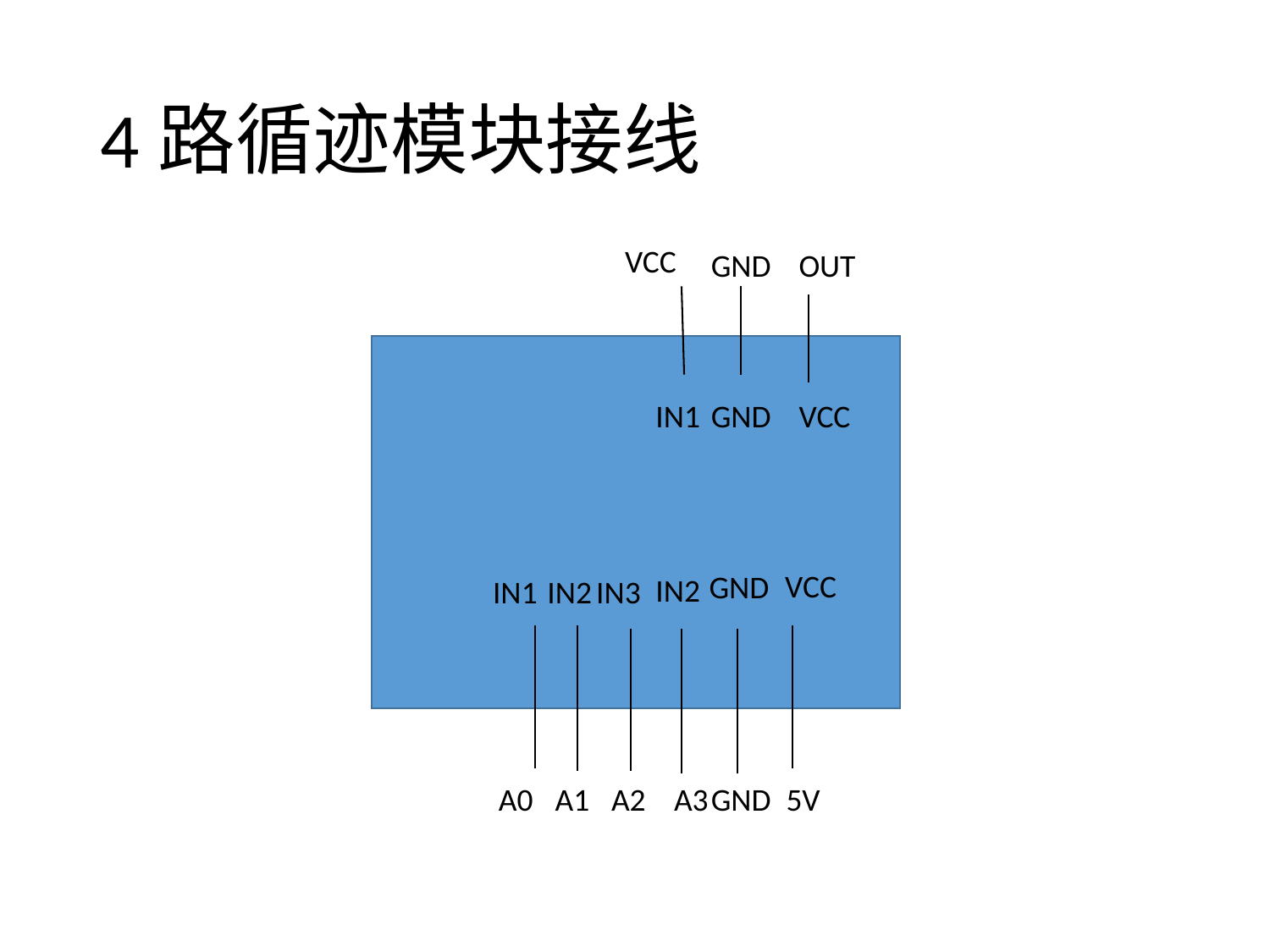

# 4路循迹模块接线
VCC
GND
OUT

IN1
GND
VCC
VCC
GND
IN2
IN1
IN2
IN3
A0
A1
A2
A3
GND
5V